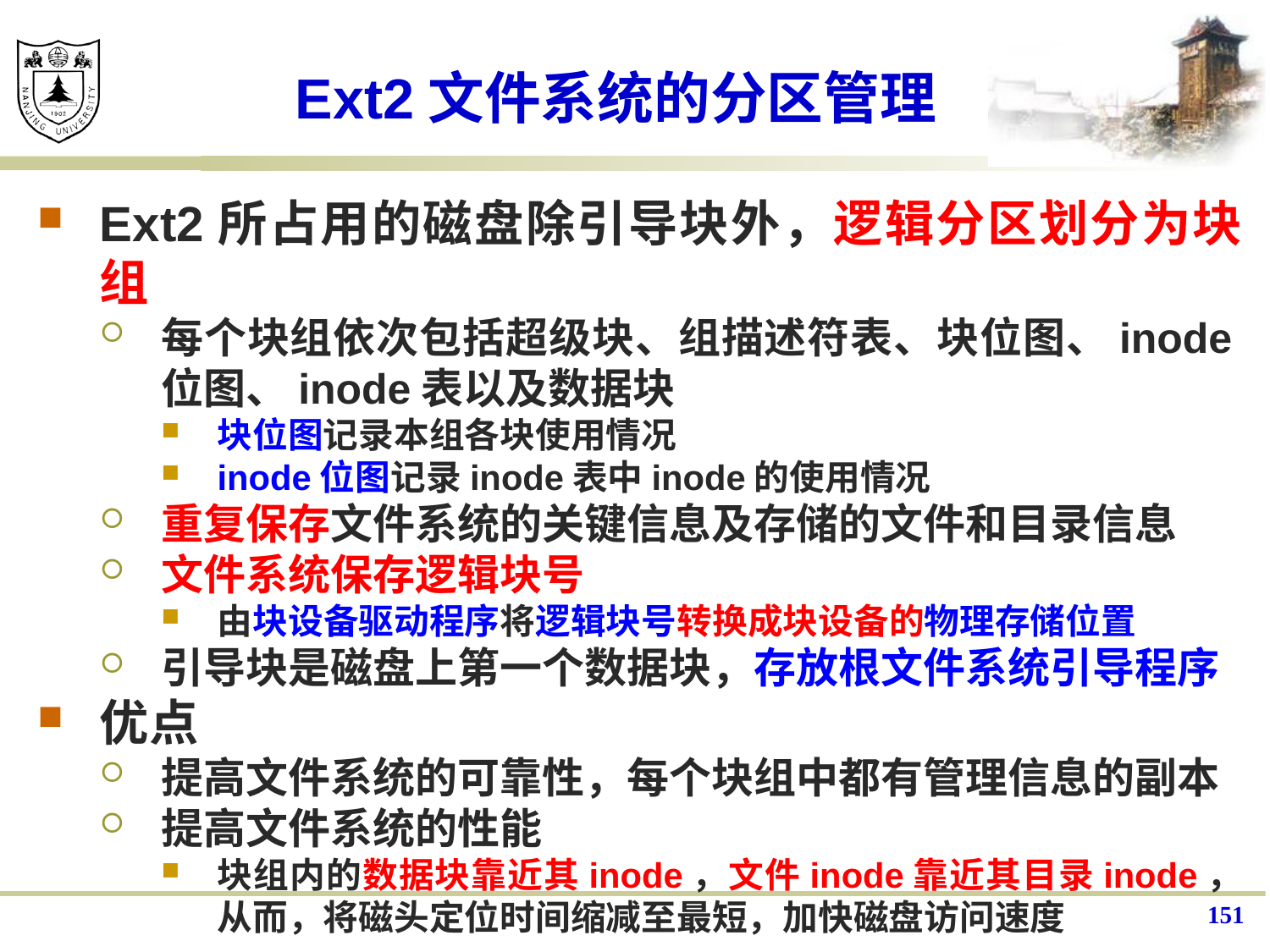

# Ext2文件系统的分区管理
Ext2所占用的磁盘除引导块外，逻辑分区划分为块组
每个块组依次包括超级块、组描述符表、块位图、inode位图、inode表以及数据块
块位图记录本组各块使用情况
inode位图记录inode表中inode的使用情况
重复保存文件系统的关键信息及存储的文件和目录信息
文件系统保存逻辑块号
由块设备驱动程序将逻辑块号转换成块设备的物理存储位置
引导块是磁盘上第一个数据块，存放根文件系统引导程序
优点
提高文件系统的可靠性，每个块组中都有管理信息的副本
提高文件系统的性能
块组内的数据块靠近其inode，文件inode靠近其目录inode，从而，将磁头定位时间缩减至最短，加快磁盘访问速度
151